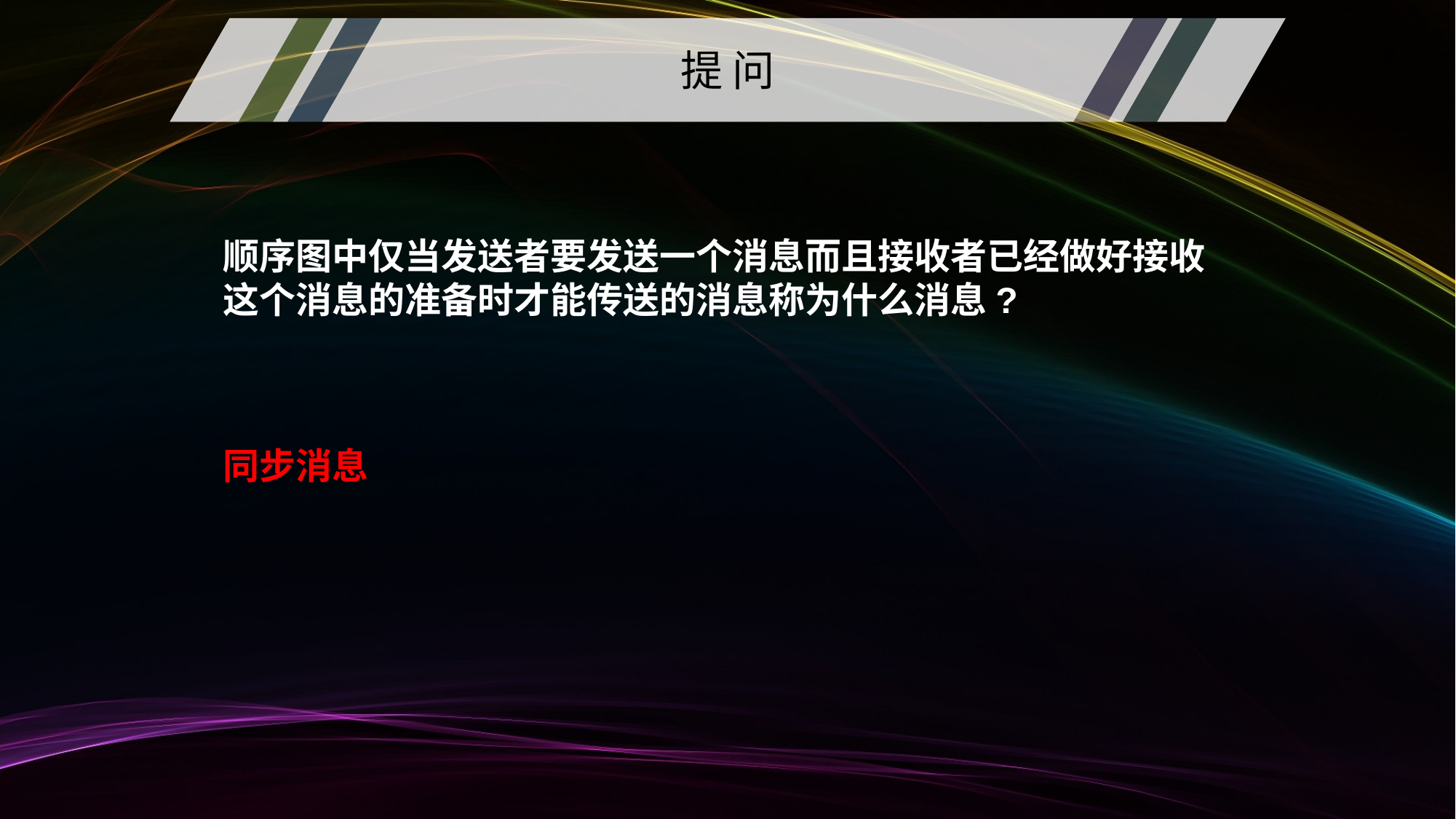

提 问
顺序图中仅当发送者要发送一个消息而且接收者已经做好接收这个消息的准备时才能传送的消息称为什么消息?

同步消息
36